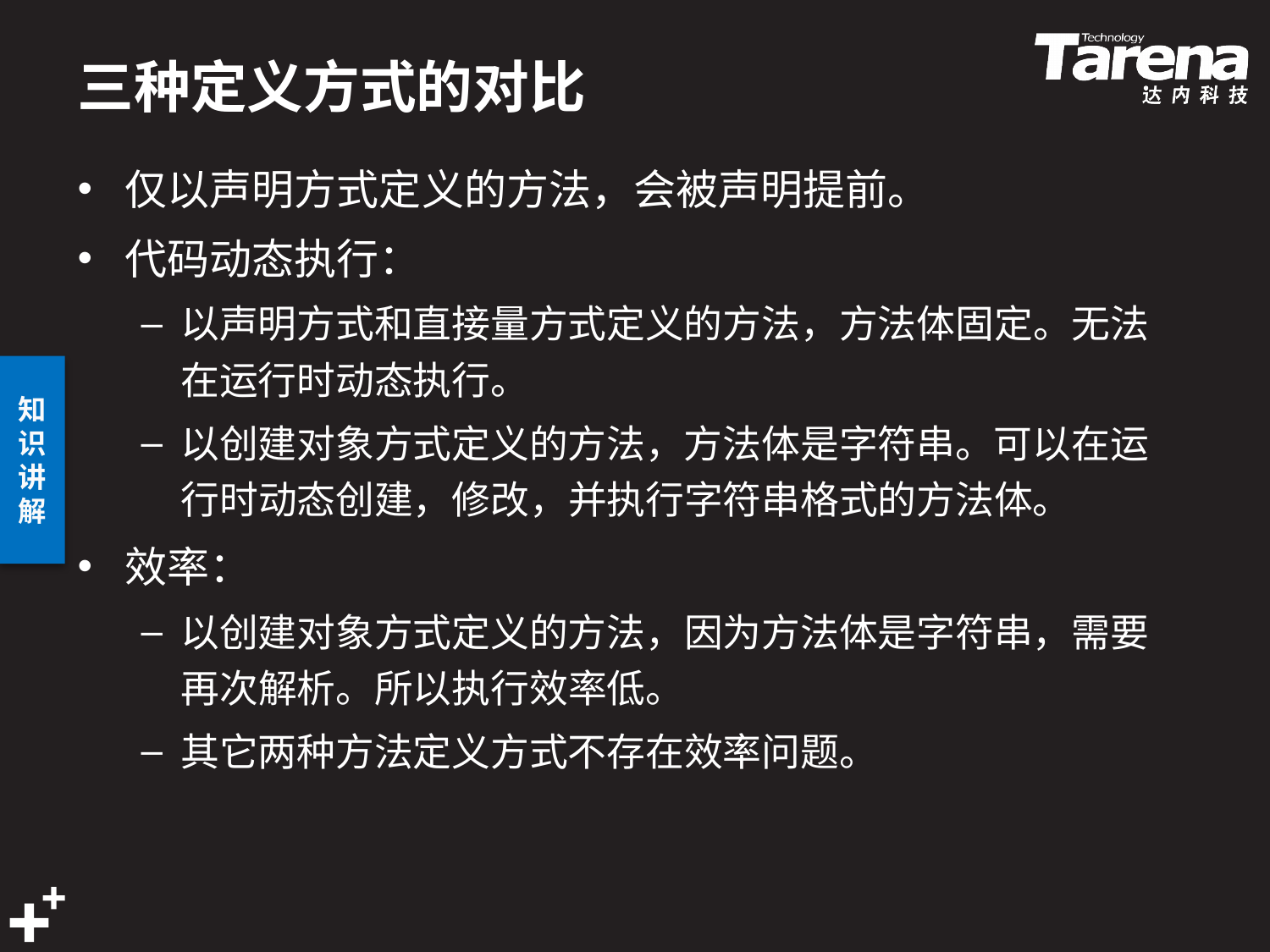

# 三种定义方式的对比
仅以声明方式定义的方法，会被声明提前。
代码动态执行：
以声明方式和直接量方式定义的方法，方法体固定。无法在运行时动态执行。
以创建对象方式定义的方法，方法体是字符串。可以在运行时动态创建，修改，并执行字符串格式的方法体。
效率：
以创建对象方式定义的方法，因为方法体是字符串，需要再次解析。所以执行效率低。
其它两种方法定义方式不存在效率问题。